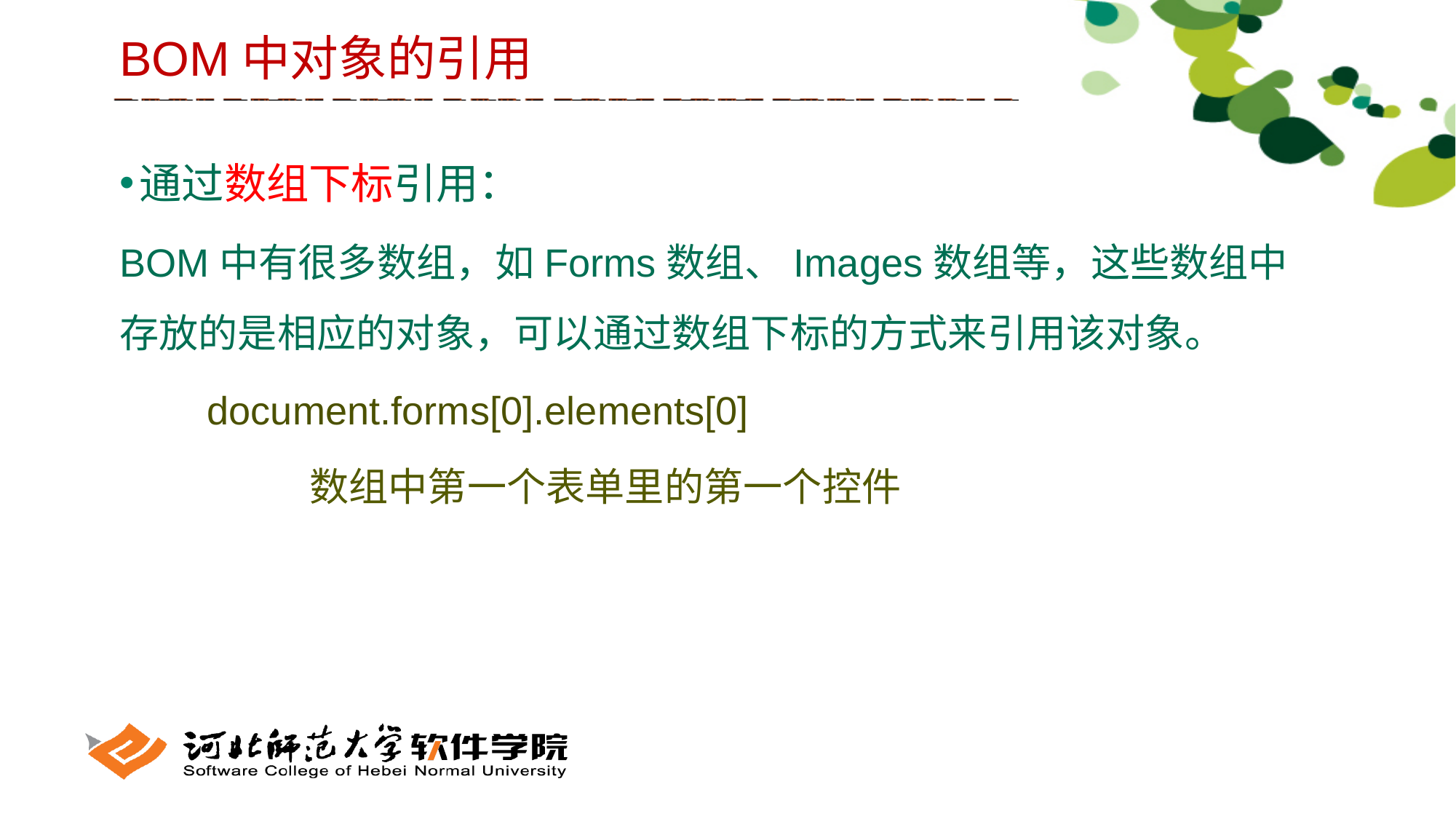

BOM中对象的引用
通过数组下标引用：
BOM中有很多数组，如Forms数组、Images数组等，这些数组中存放的是相应的对象，可以通过数组下标的方式来引用该对象。
        document.forms[0].elements[0]
	        数组中第一个表单里的第一个控件